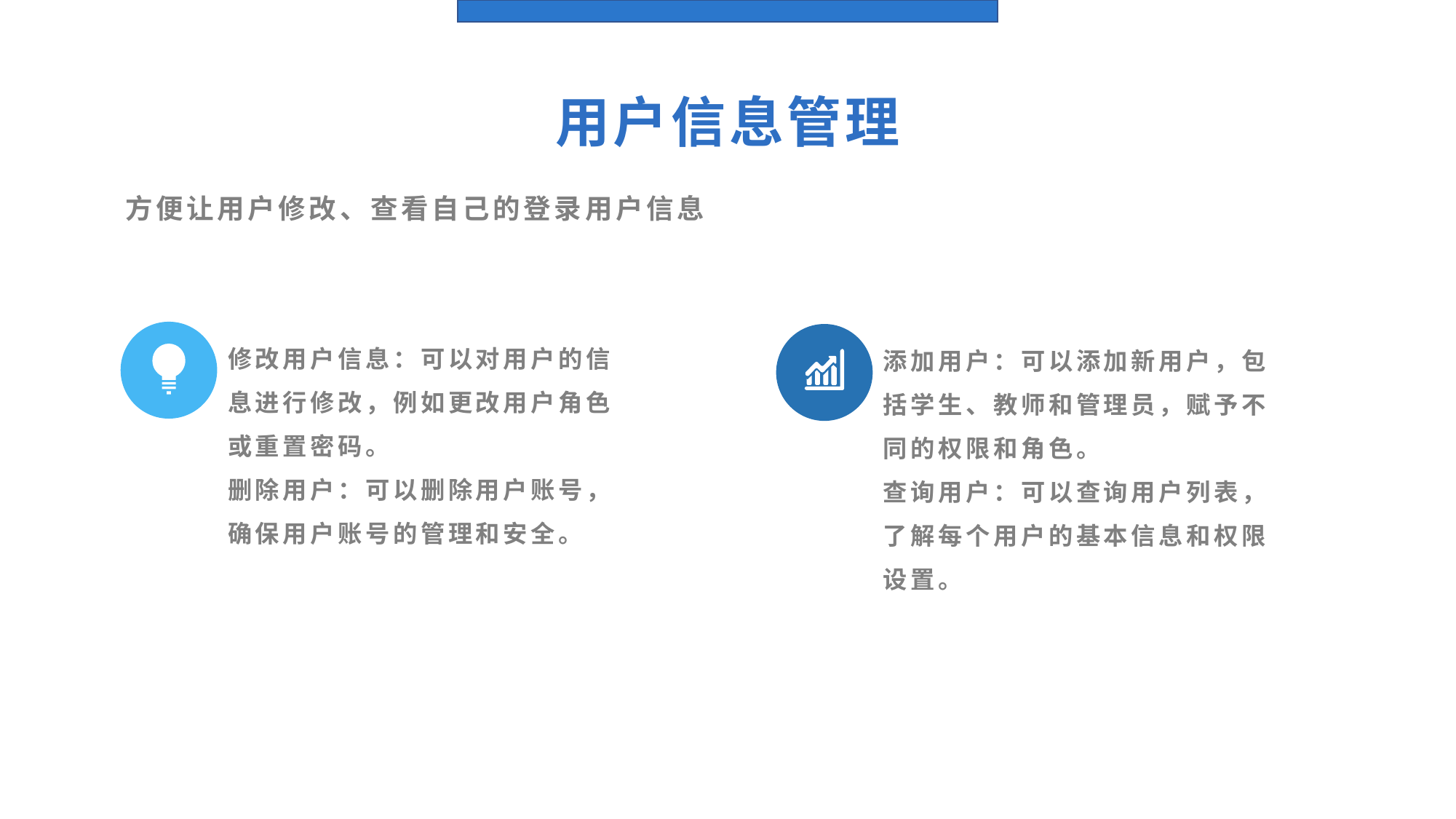

用户信息管理
方便让用户修改、查看自己的登录用户信息

修改用户信息：可以对用户的信息进行修改，例如更改用户角色或重置密码。
删除用户：可以删除用户账号，确保用户账号的管理和安全。

添加用户：可以添加新用户，包括学生、教师和管理员，赋予不同的权限和角色。
查询用户：可以查询用户列表，了解每个用户的基本信息和权限设置。

输入内容
输入内容
输入内容
输入内容
输入内容